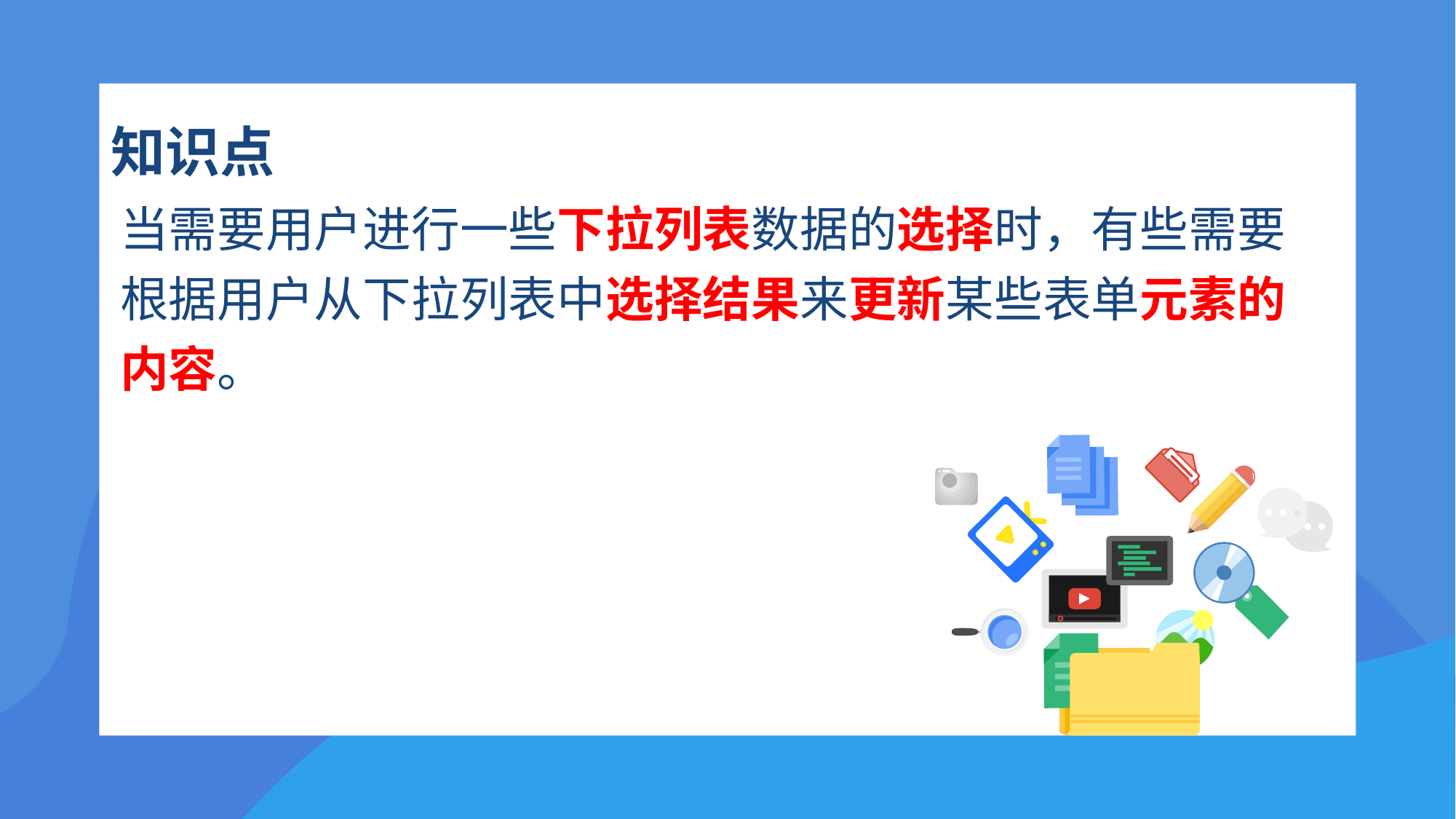

# 知识点
当需要用户进行一些下拉列表数据的选择时，有些需要根据用户从下拉列表中选择结果来更新某些表单元素的内容。